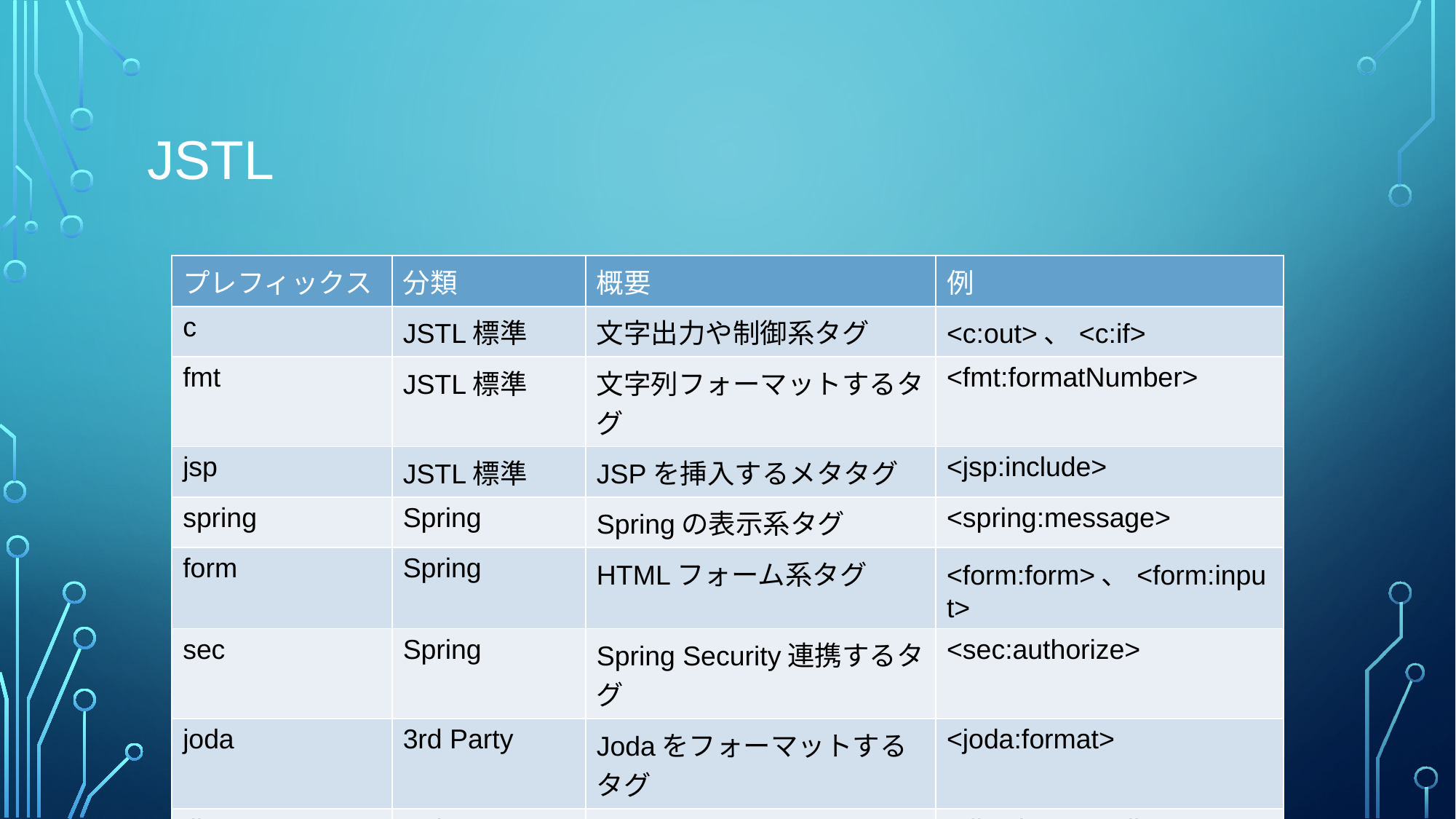

# JSTL
| プレフィックス | 分類 | 概要 | 例 |
| --- | --- | --- | --- |
| c | JSTL標準 | 文字出力や制御系タグ | <c:out>、<c:if> |
| fmt | JSTL標準 | 文字列フォーマットするタグ | <fmt:formatNumber> |
| jsp | JSTL標準 | JSPを挿入するメタタグ | <jsp:include> |
| spring | Spring | Springの表示系タグ | <spring:message> |
| form | Spring | HTMLフォーム系タグ | <form:form>、<form:input> |
| sec | Spring | Spring Security連携するタグ | <sec:authorize> |
| joda | 3rd Party | Jodaをフォーマットするタグ | <joda:format> |
| tiles | 3rd Party | Apache Tiles連携するタグ | <tiles:insertAttribute> |
| tilesx | 3rd Party | Apache Tiles連携するタグ＋ | <tilesx:useAttribute> |
| t | 3rd Party | TERAのカスタムタグ | <t:messagesPanel> |
| f | 3rd Party | TERAのELファンクション | f:h() 、f:query() |